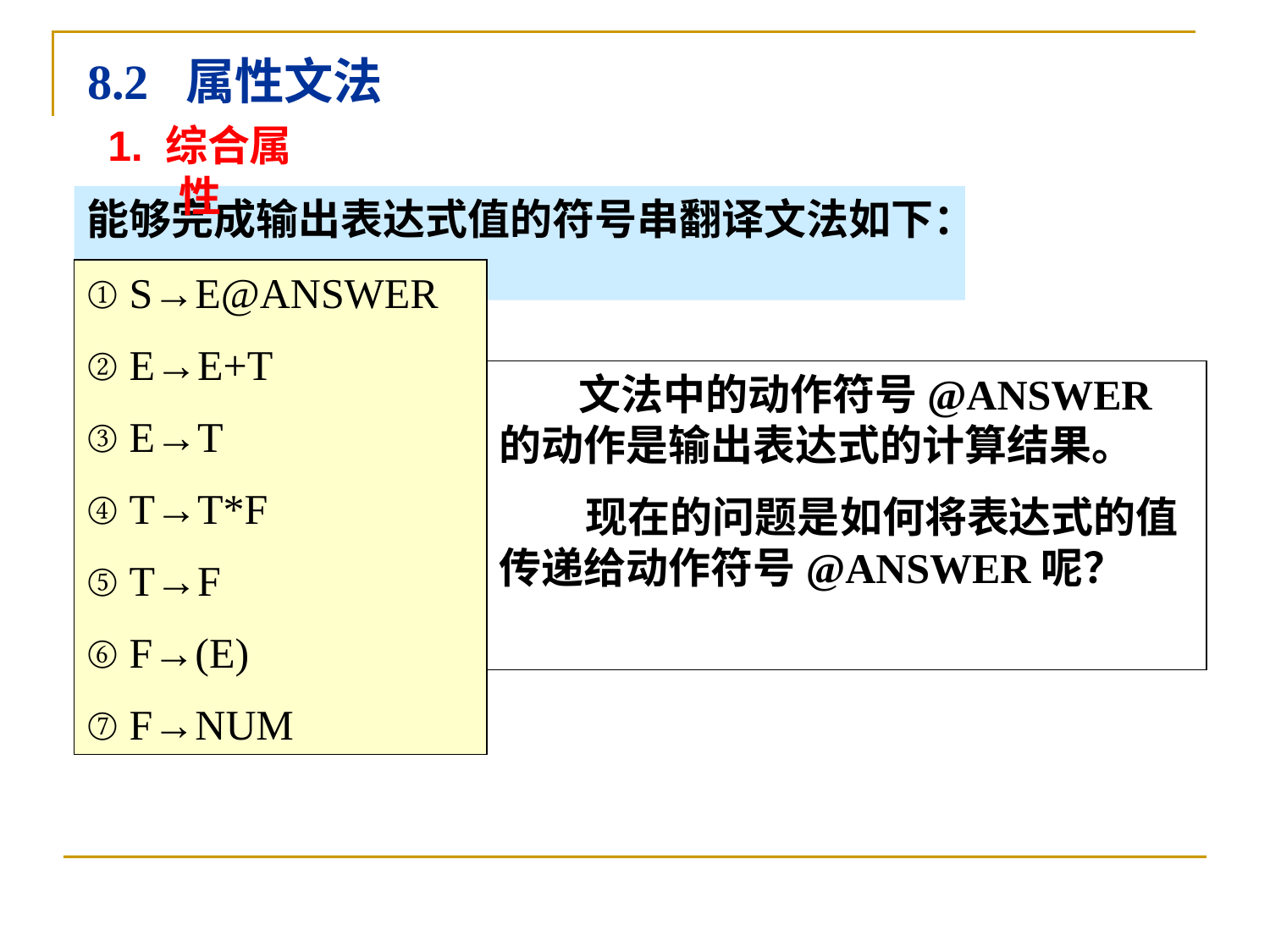

8.2  属性文法
1. 综合属性
能够完成输出表达式值的符号串翻译文法如下：
① S→E@ANSWER
② E→E+T
③ E→T
④ T→T*F
⑤ T→F
⑥ F→(E)
⑦ F→NUM
         文法中的动作符号@ANSWER的动作是输出表达式的计算结果。
        现在的问题是如何将表达式的值传递给动作符号@ANSWER呢？

22